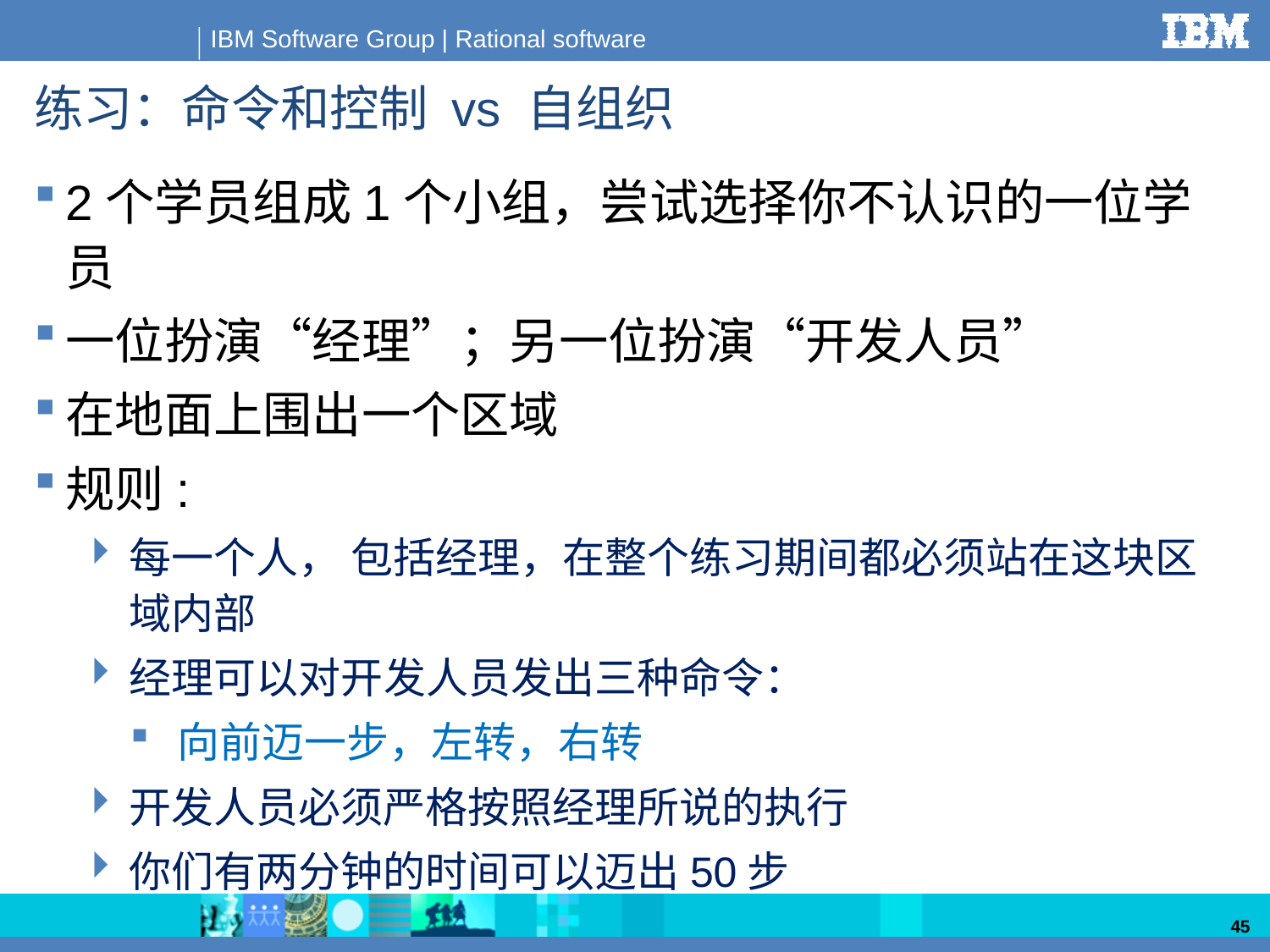

# 练习：命令和控制 vs 自组织
2个学员组成1个小组，尝试选择你不认识的一位学员
一位扮演“经理”；另一位扮演“开发人员”
在地面上围出一个区域
规则:
每一个人， 包括经理，在整个练习期间都必须站在这块区域内部
经理可以对开发人员发出三种命令：
向前迈一步，左转，右转
开发人员必须严格按照经理所说的执行
你们有两分钟的时间可以迈出50步
45